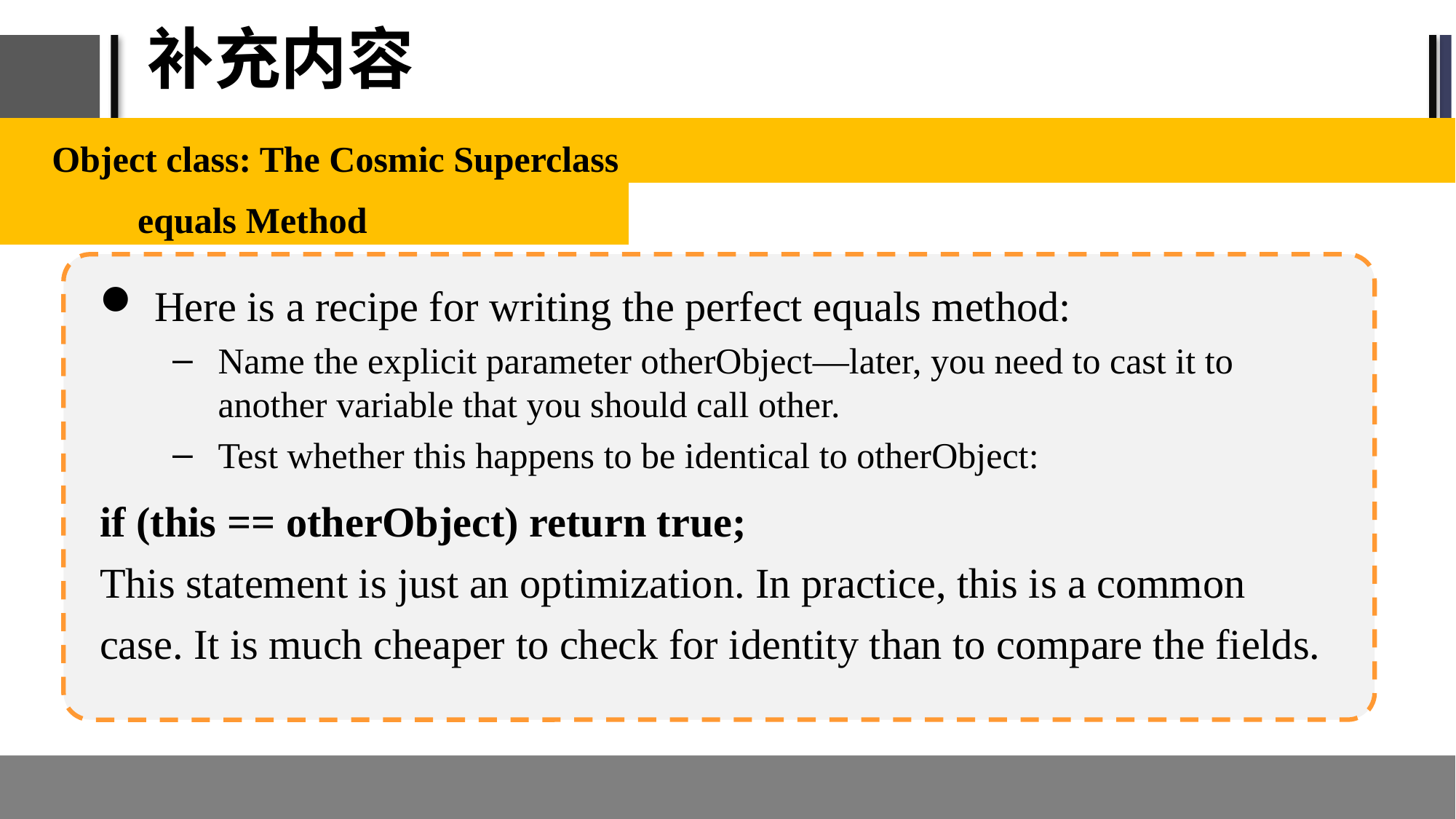

# 补充内容

Object class: The Cosmic Superclass

	equals Method

Here is a recipe for writing the perfect equals method:
Name the explicit parameter otherObject—later, you need to cast it to another variable that you should call other.
Test whether this happens to be identical to otherObject:
if (this == otherObject) return true;
This statement is just an optimization. In practice, this is a common case. It is much cheaper to check for identity than to compare the fields.